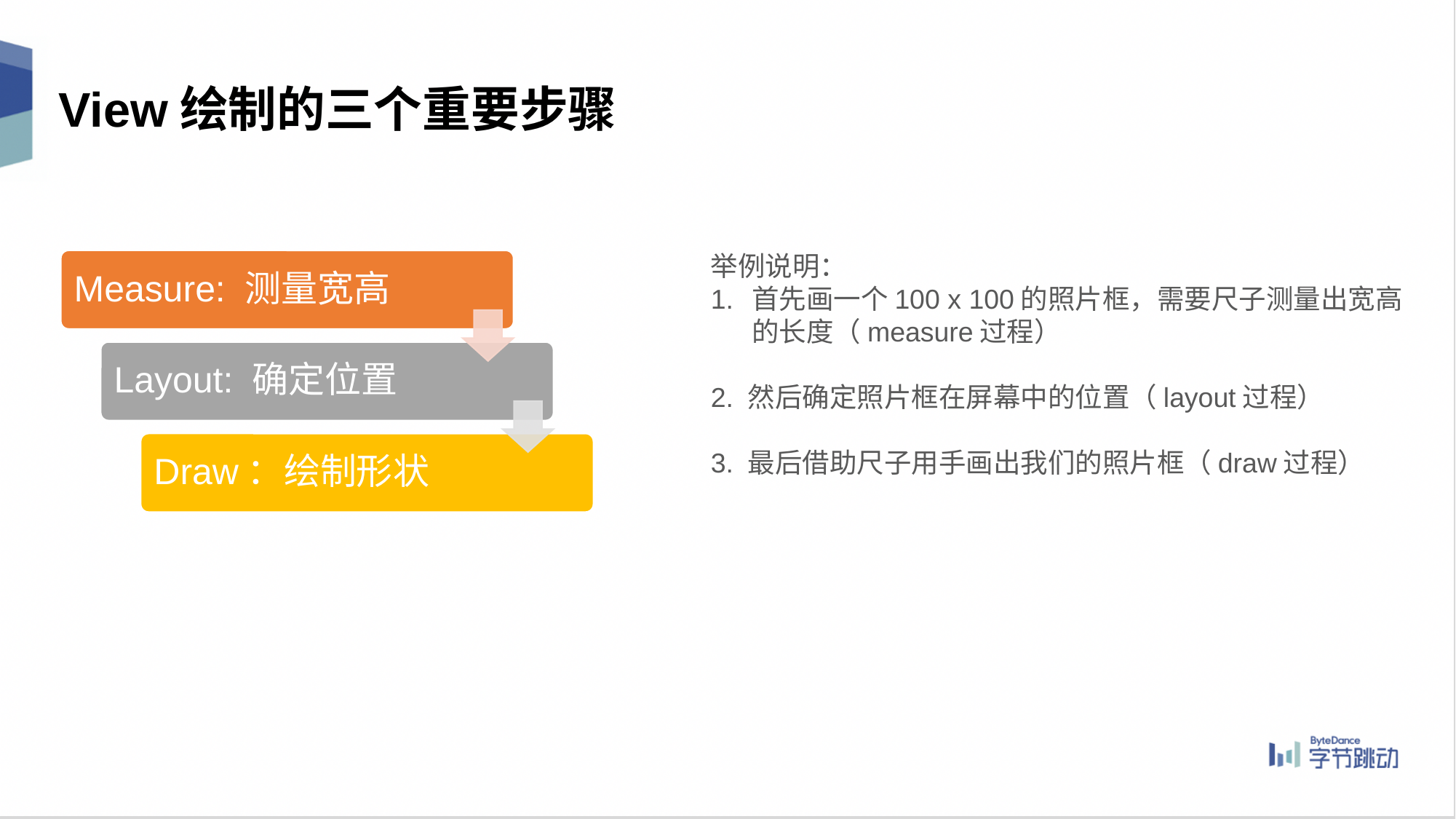

View绘制的三个重要步骤
举例说明：
首先画一个100 x 100的照片框，需要尺子测量出宽高的长度（measure过程）

2. 然后确定照片框在屏幕中的位置（layout过程）

3. 最后借助尺子用手画出我们的照片框（draw过程）

Measure: 测量宽高

Layout: 确定位置

Draw：绘制形状
36